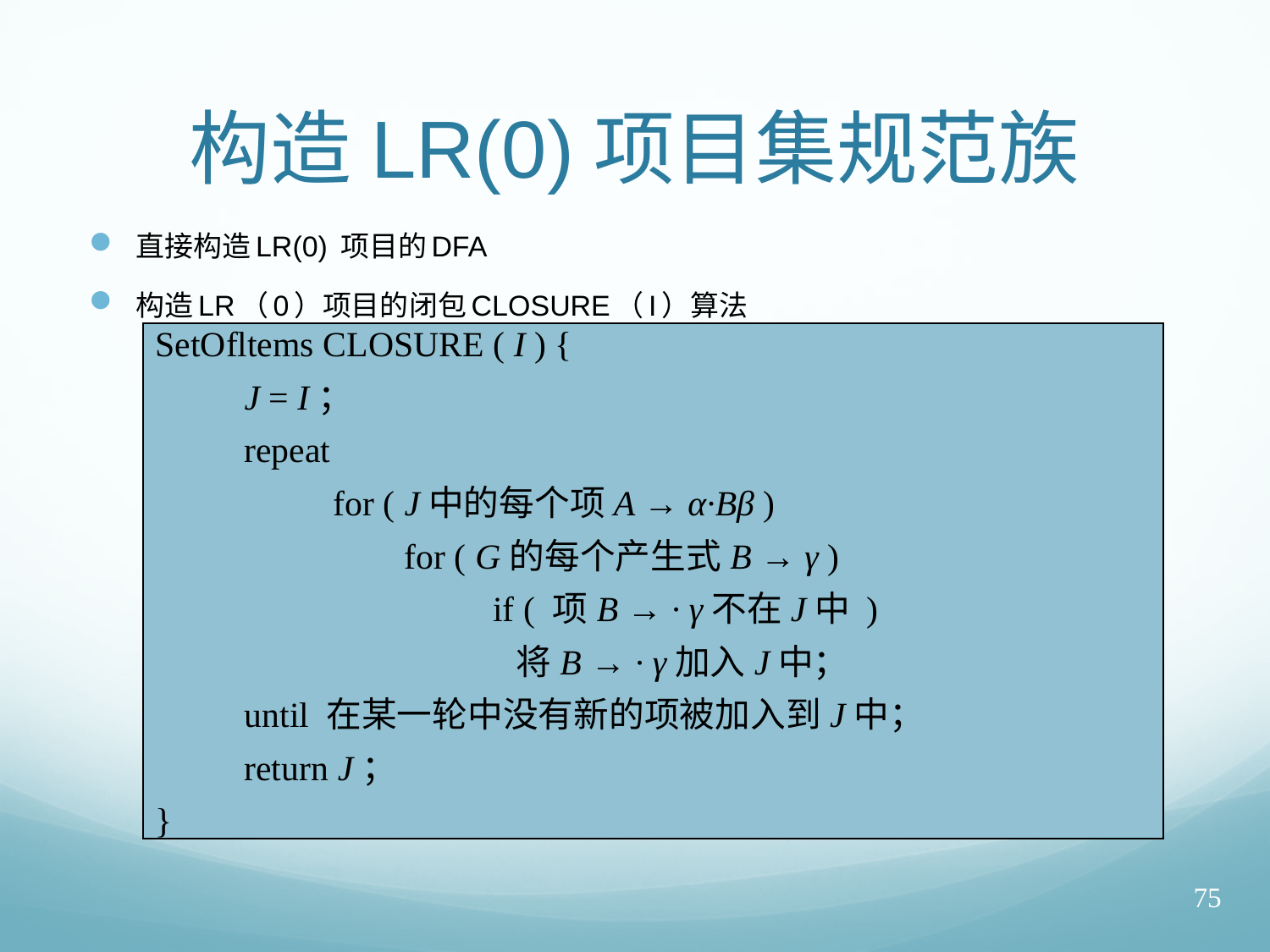

# 构造LR(0)项目集规范族
直接构造LR(0) 项目的DFA
构造LR（0）项目的闭包CLOSURE（I）算法

SetOfltems CLOSURE ( I ) {
          J = I；
          repeat
                    for ( J中的每个项A → α∙Bβ )
                            for ( G的每个产生式B → γ )
                                      if ( 项B → ∙ γ不在J中 )
                                             将B → ∙ γ加入J中；
          until 在某一轮中没有新的项被加入到J中；
          return J；
}
75